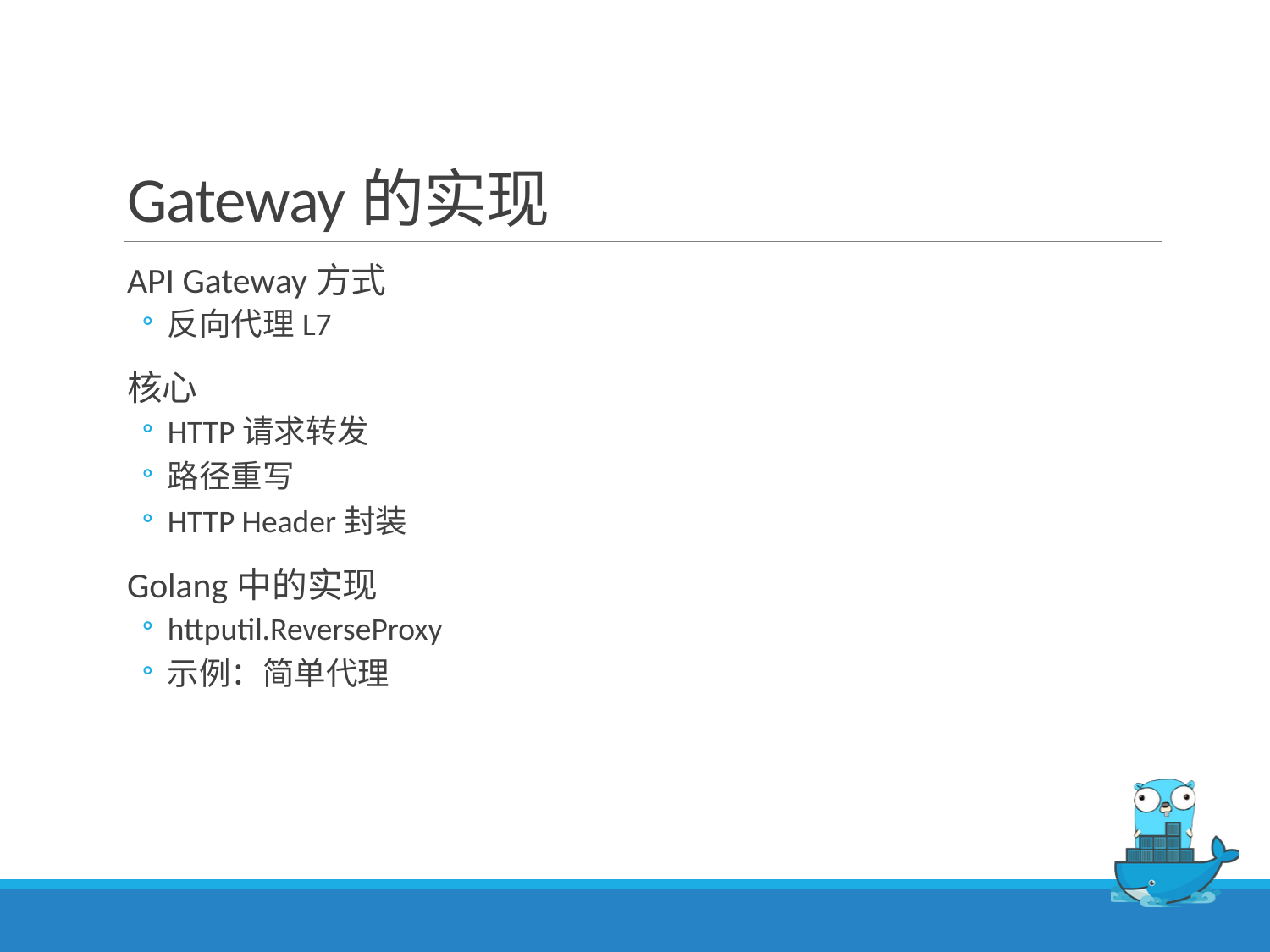

# Gateway的实现
API Gateway方式
反向代理L7
核心
HTTP请求转发
路径重写
HTTP Header封装
Golang中的实现
httputil.ReverseProxy
示例：简单代理